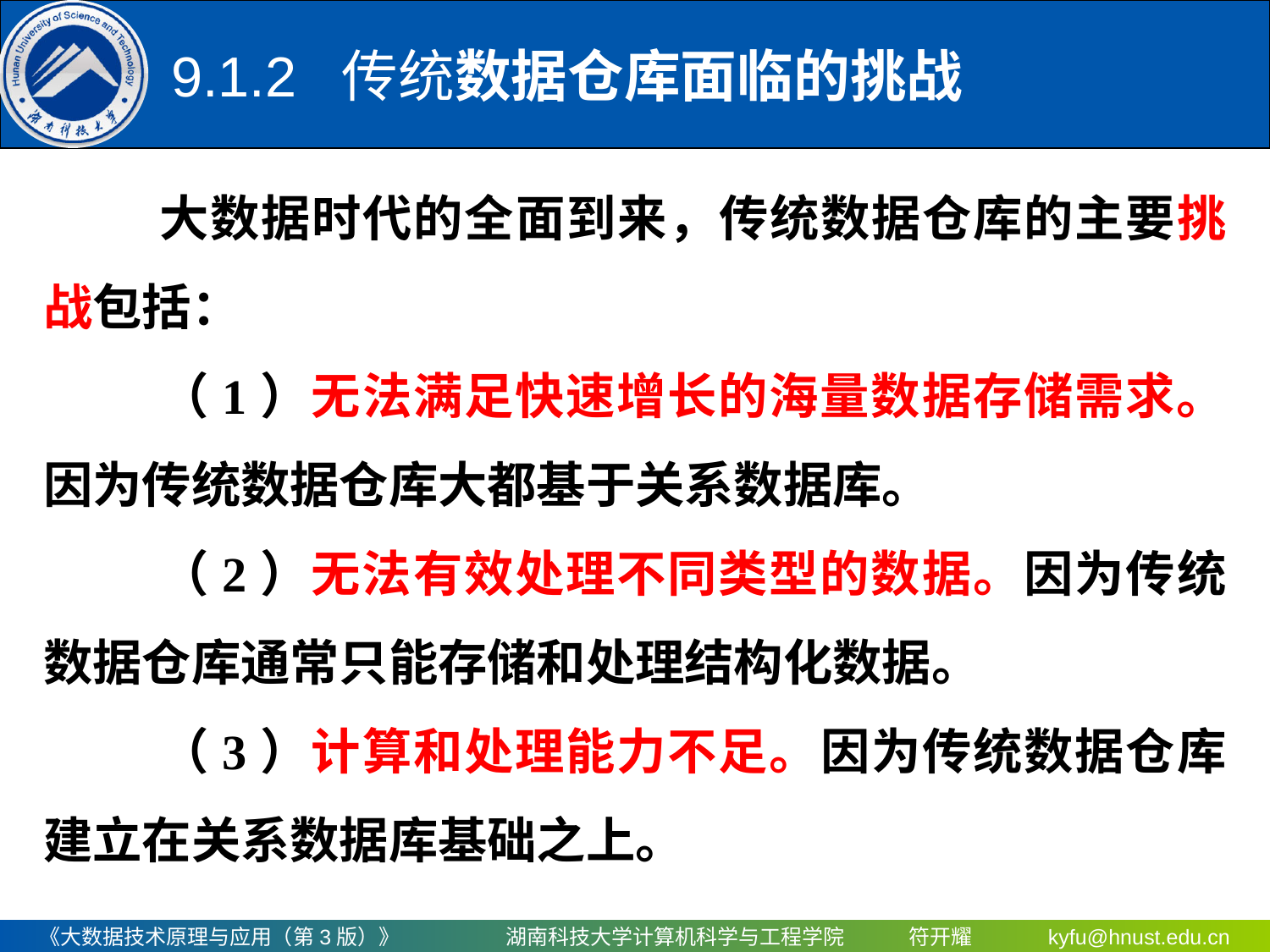

9.1.2  传统数据仓库面临的挑战
        大数据时代的全面到来，传统数据仓库的主要挑战包括：
        （1）无法满足快速增长的海量数据存储需求。因为传统数据仓库大都基于关系数据库。
        （2）无法有效处理不同类型的数据。因为传统数据仓库通常只能存储和处理结构化数据。
        （3）计算和处理能力不足。因为传统数据仓库建立在关系数据库基础之上。